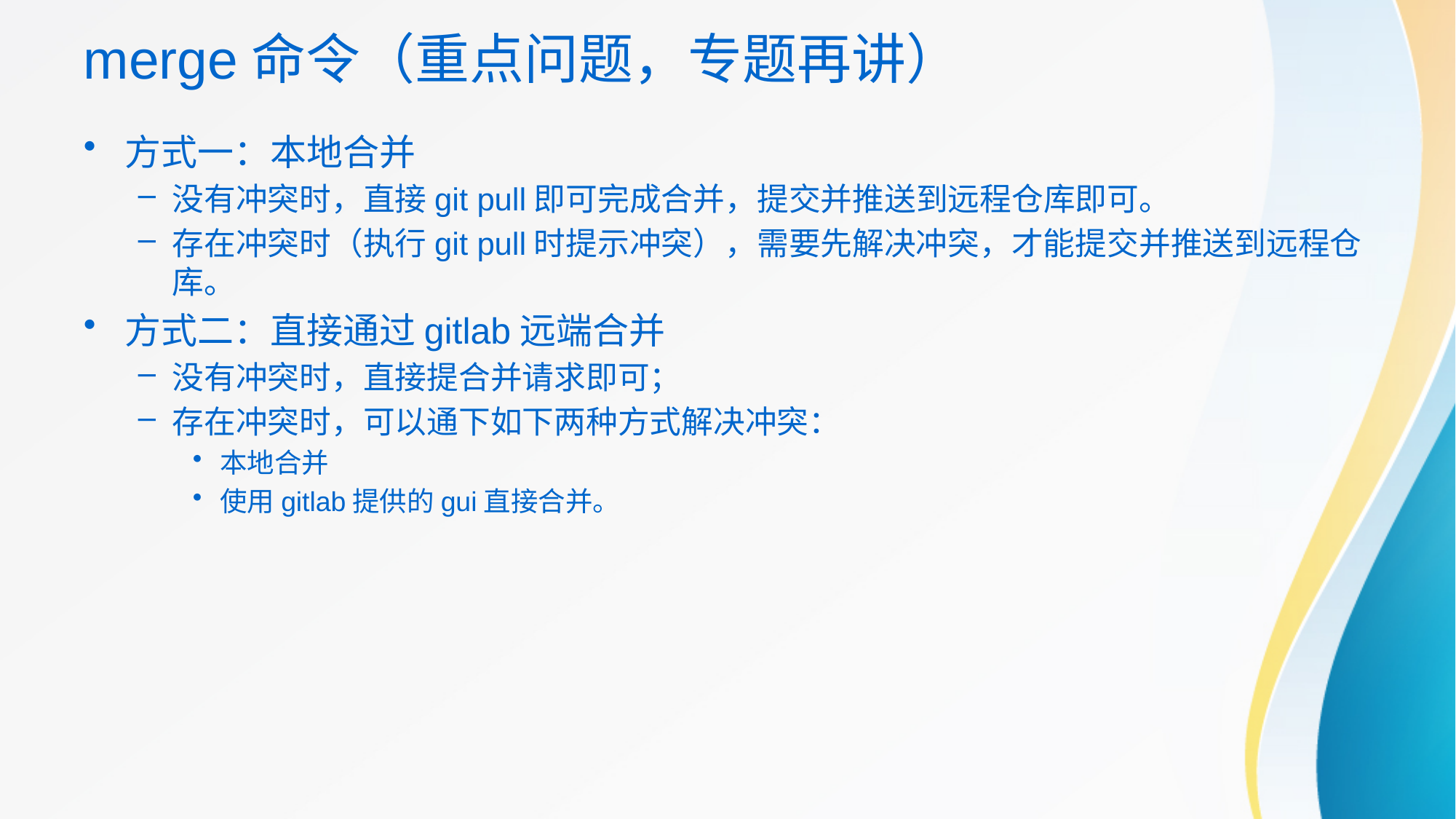

# merge命令（重点问题，专题再讲）
方式一：本地合并
没有冲突时，直接git pull即可完成合并，提交并推送到远程仓库即可。
存在冲突时（执行git pull时提示冲突），需要先解决冲突，才能提交并推送到远程仓库。
方式二：直接通过gitlab远端合并
没有冲突时，直接提合并请求即可；
存在冲突时，可以通下如下两种方式解决冲突：
本地合并
使用gitlab提供的gui直接合并。